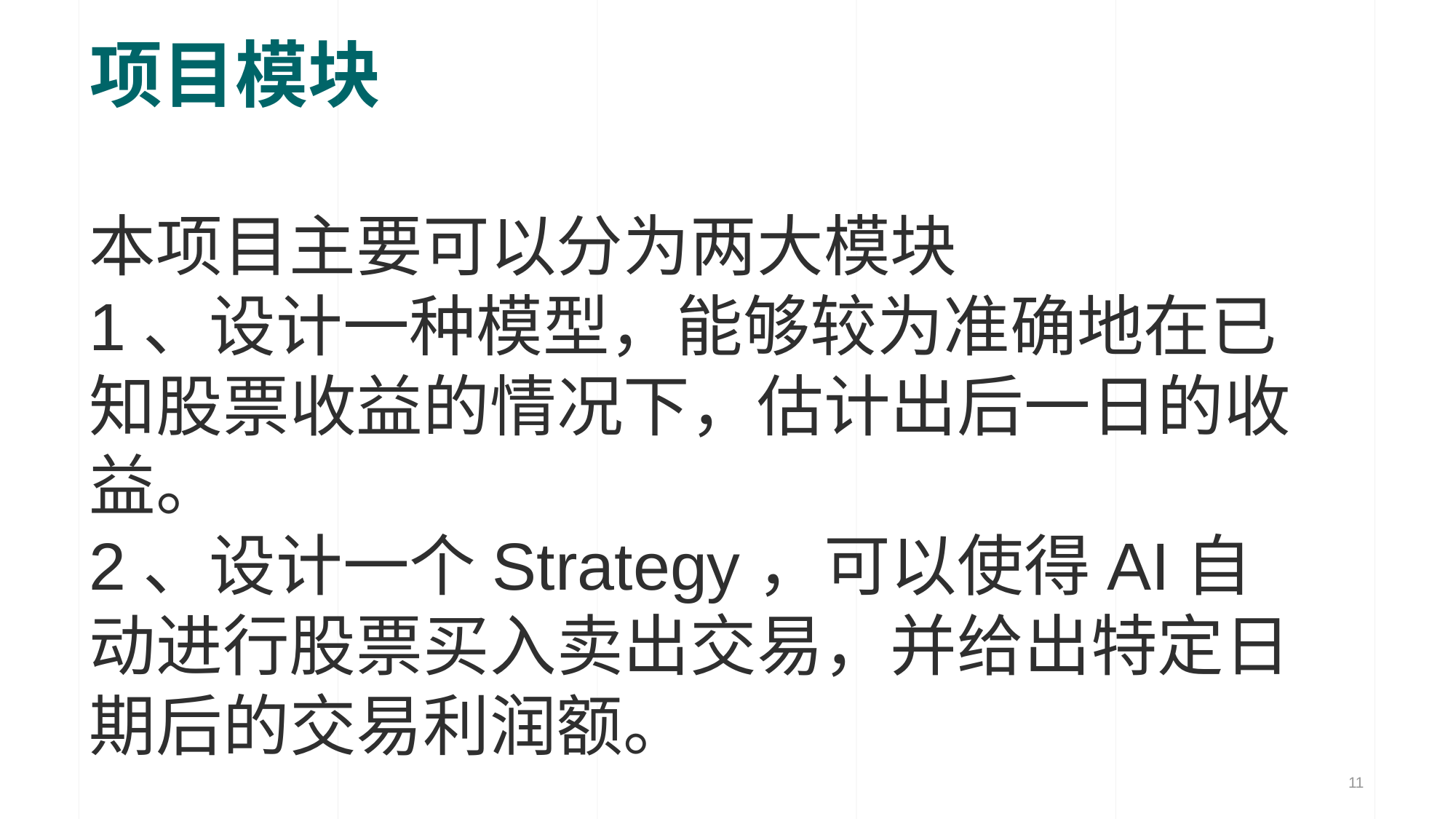

# 项目模块
本项目主要可以分为两大模块
1、设计一种模型，能够较为准确地在已知股票收益的情况下，估计出后一日的收益。
2、设计一个Strategy，可以使得AI自动进行股票买入卖出交易，并给出特定日期后的交易利润额。
11